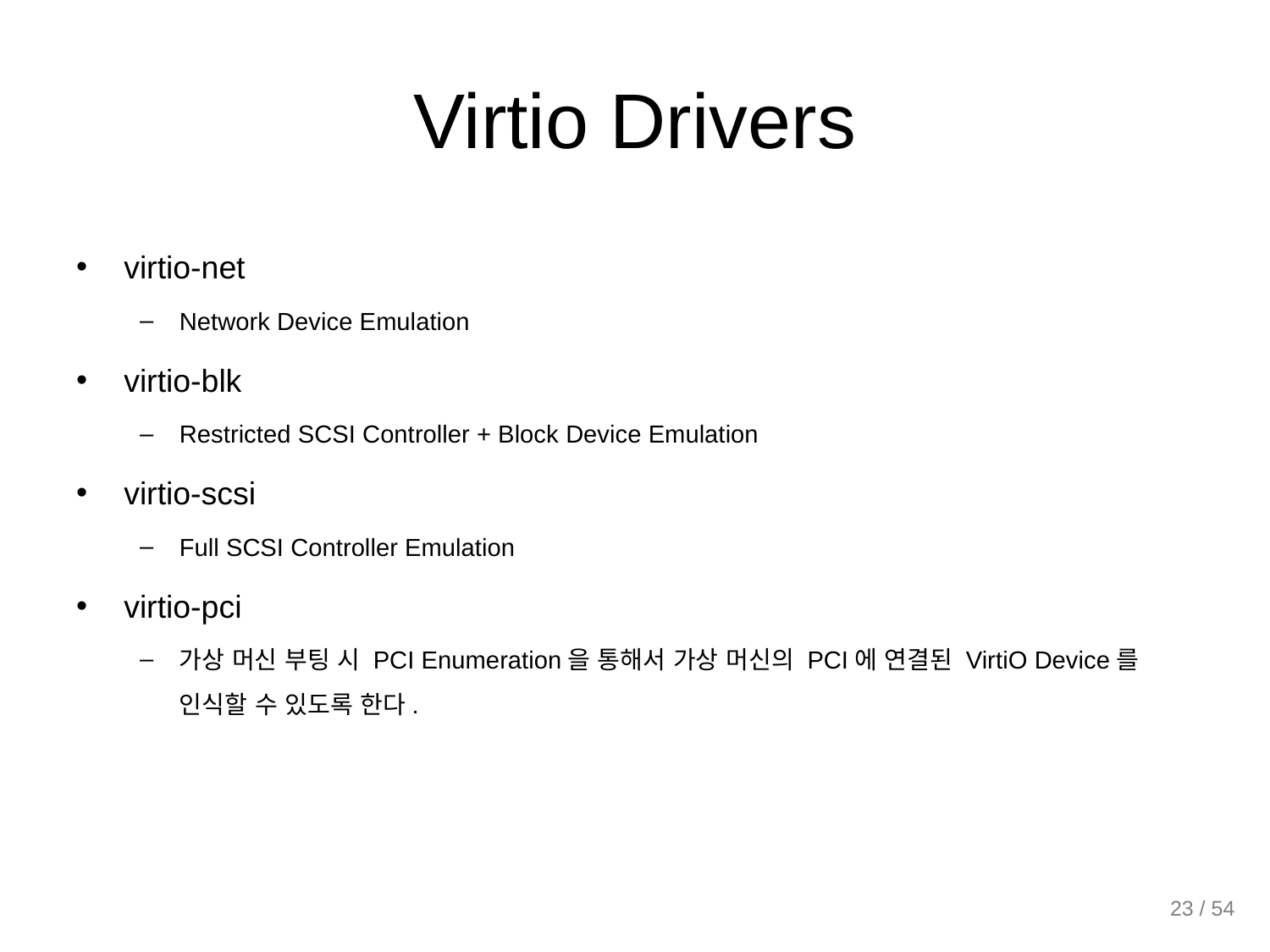

# Virtio Drivers
virtio-net
Network Device Emulation
virtio-blk
Restricted SCSI Controller + Block Device Emulation
virtio-scsi
Full SCSI Controller Emulation
virtio-pci
가상 머신 부팅 시 PCI Enumeration을 통해서 가상 머신의 PCI에 연결된 VirtiO Device를 인식할 수 있도록 한다.
23